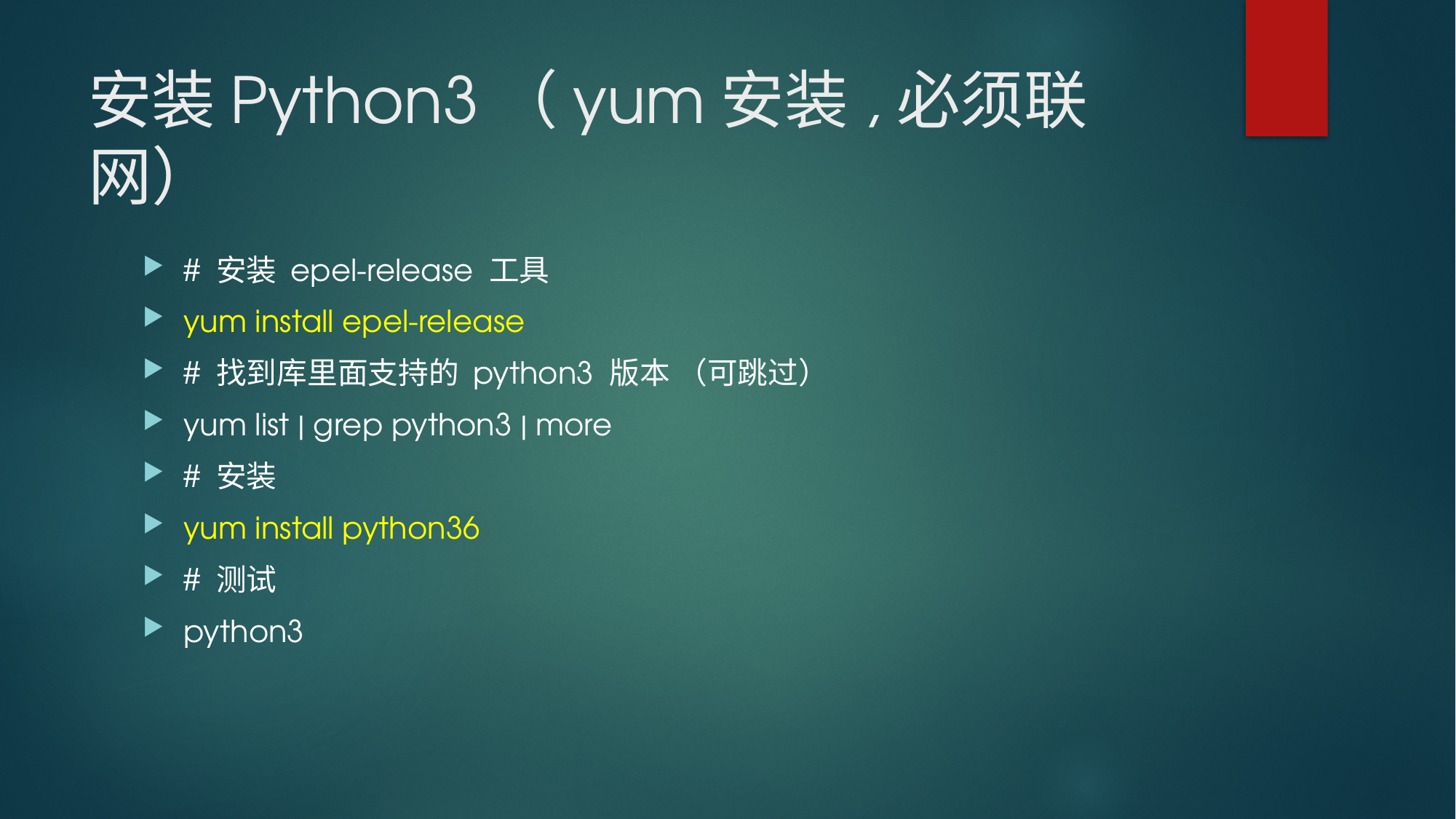

# 安装Python3（yum安装,必须联网）
# 安装 epel-release 工具
yum install epel-release
# 找到库里面支持的 python3 版本 （可跳过）
yum list | grep python3 | more
# 安装
yum install python36
# 测试
python3